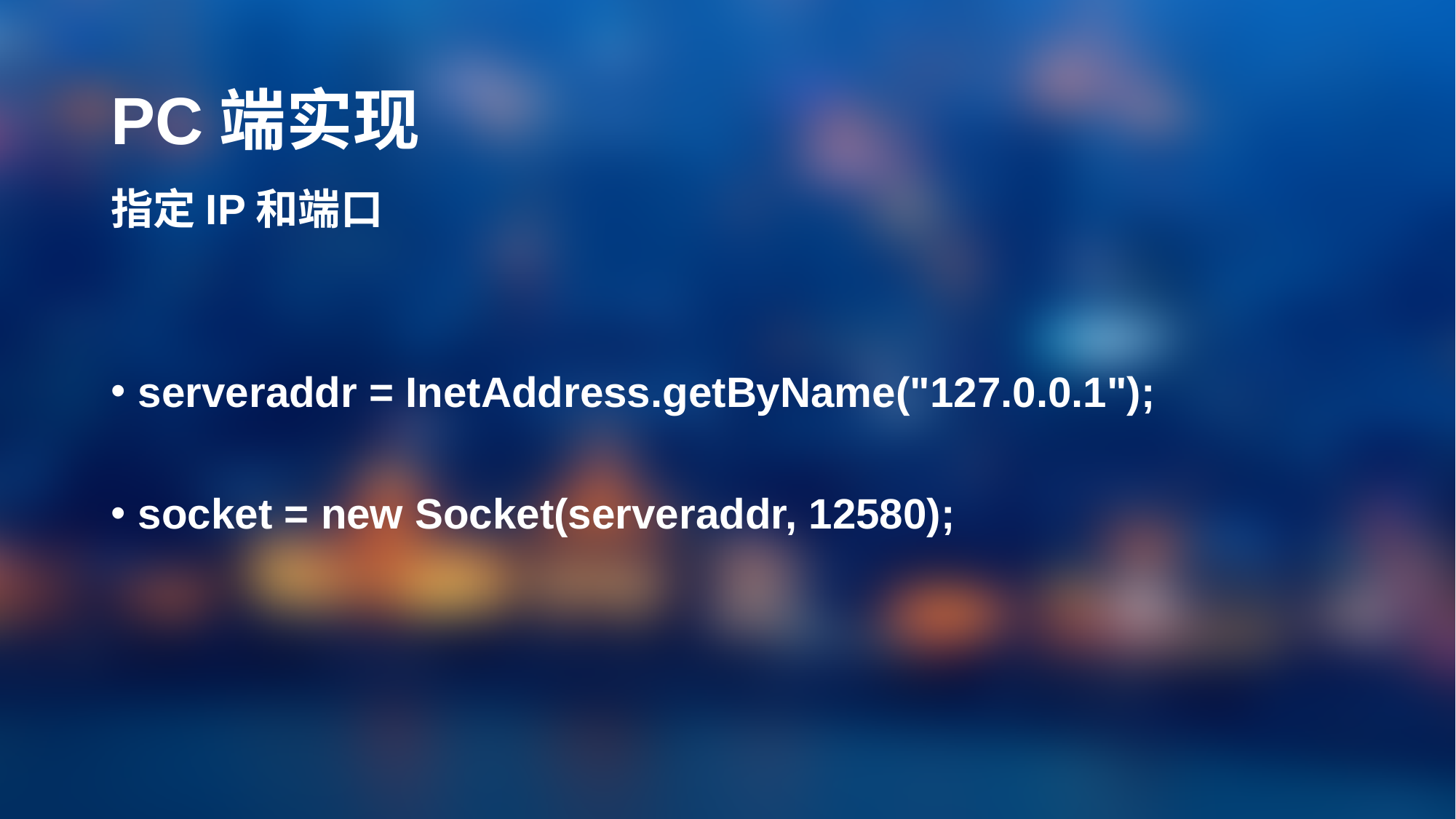

# PC端实现
指定IP和端口

serveraddr = InetAddress.getByName("127.0.0.1");

socket = new Socket(serveraddr, 12580);